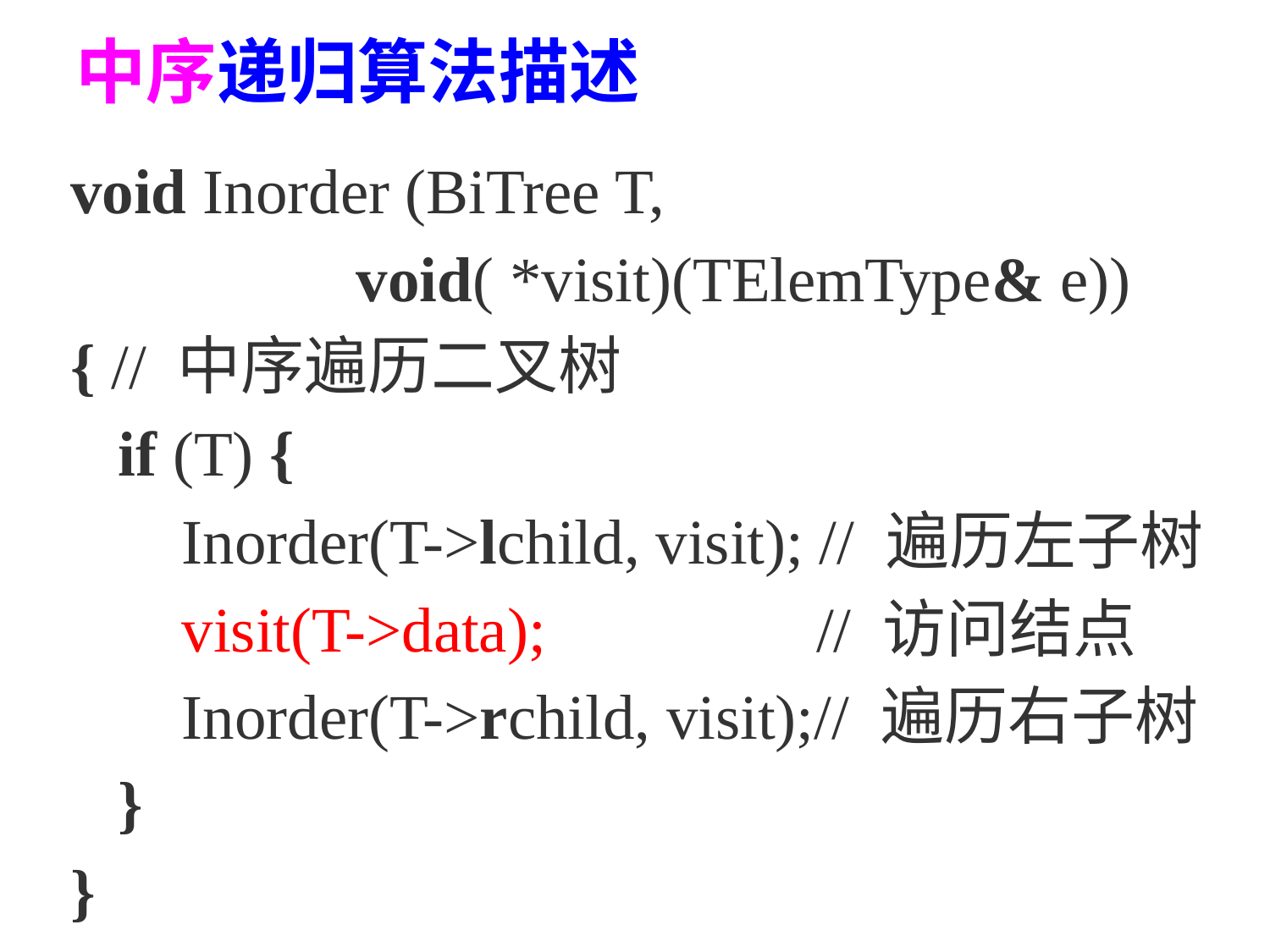

中序递归算法描述
void Inorder (BiTree T,
                  void( *visit)(TElemType& e))
{ // 中序遍历二叉树
   if (T) {
       Inorder(T->lchild, visit); // 遍历左子树
       visit(T->data);                 // 访问结点
       Inorder(T->rchild, visit);// 遍历右子树
   }
}